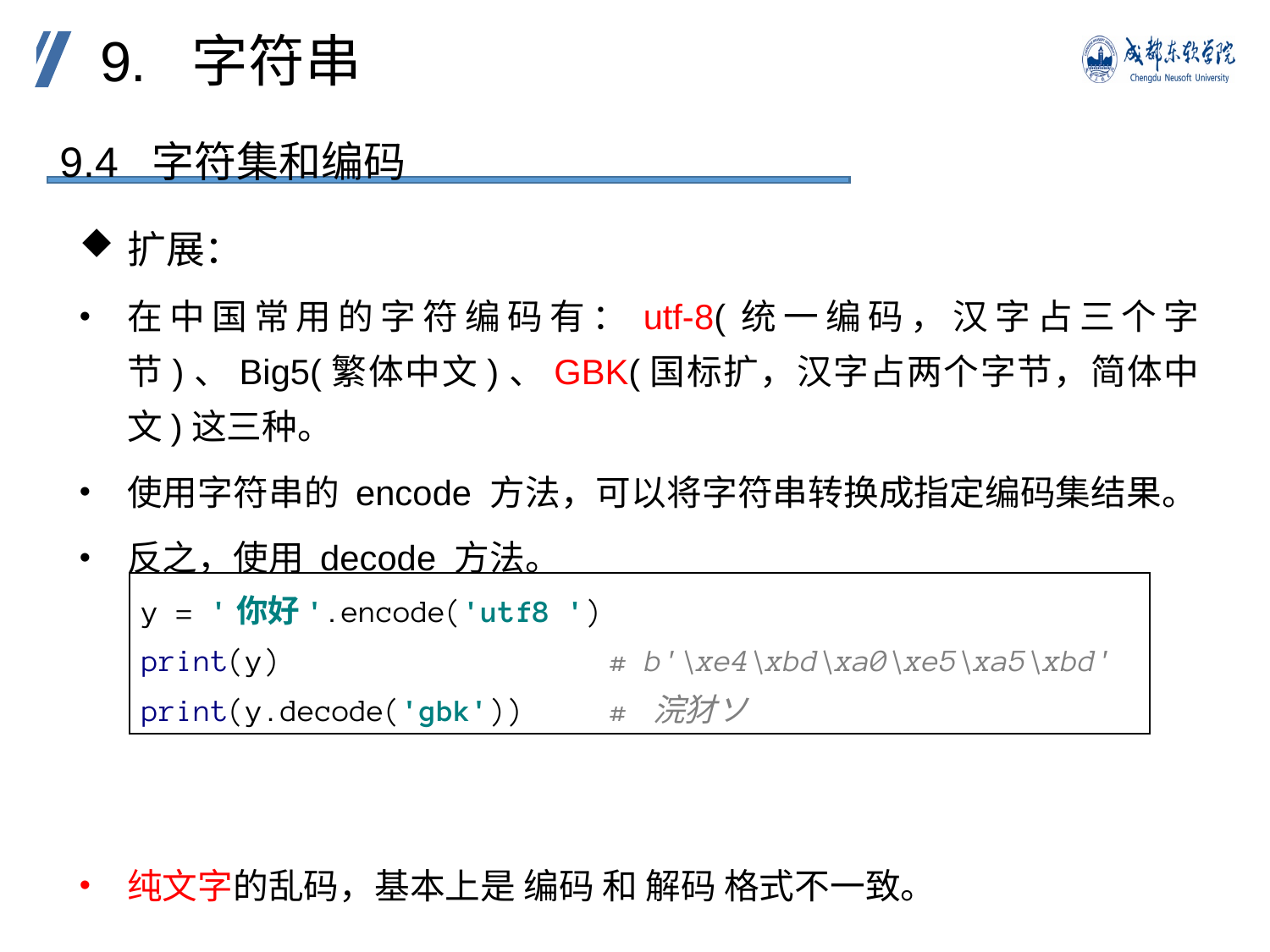

9.  字符串
9.4  字符集和编码

扩展：
在中国常用的字符编码有：utf-8(统一编码，汉字占三个字节)、Big5(繁体中文)、GBK(国标扩，汉字占两个字节，简体中文)这三种。
使用字符串的 encode 方法，可以将字符串转换成指定编码集结果。
反之，使用 decode 方法。

纯文字的乱码，基本上是 编码 和 解码 格式不一致。
y = '你好'.encode('utf8 ')
print(y)                   # b'\xe4\xbd\xa0\xe5\xa5\xbd'
print(y.decode('gbk'))     # 浣犲ソ